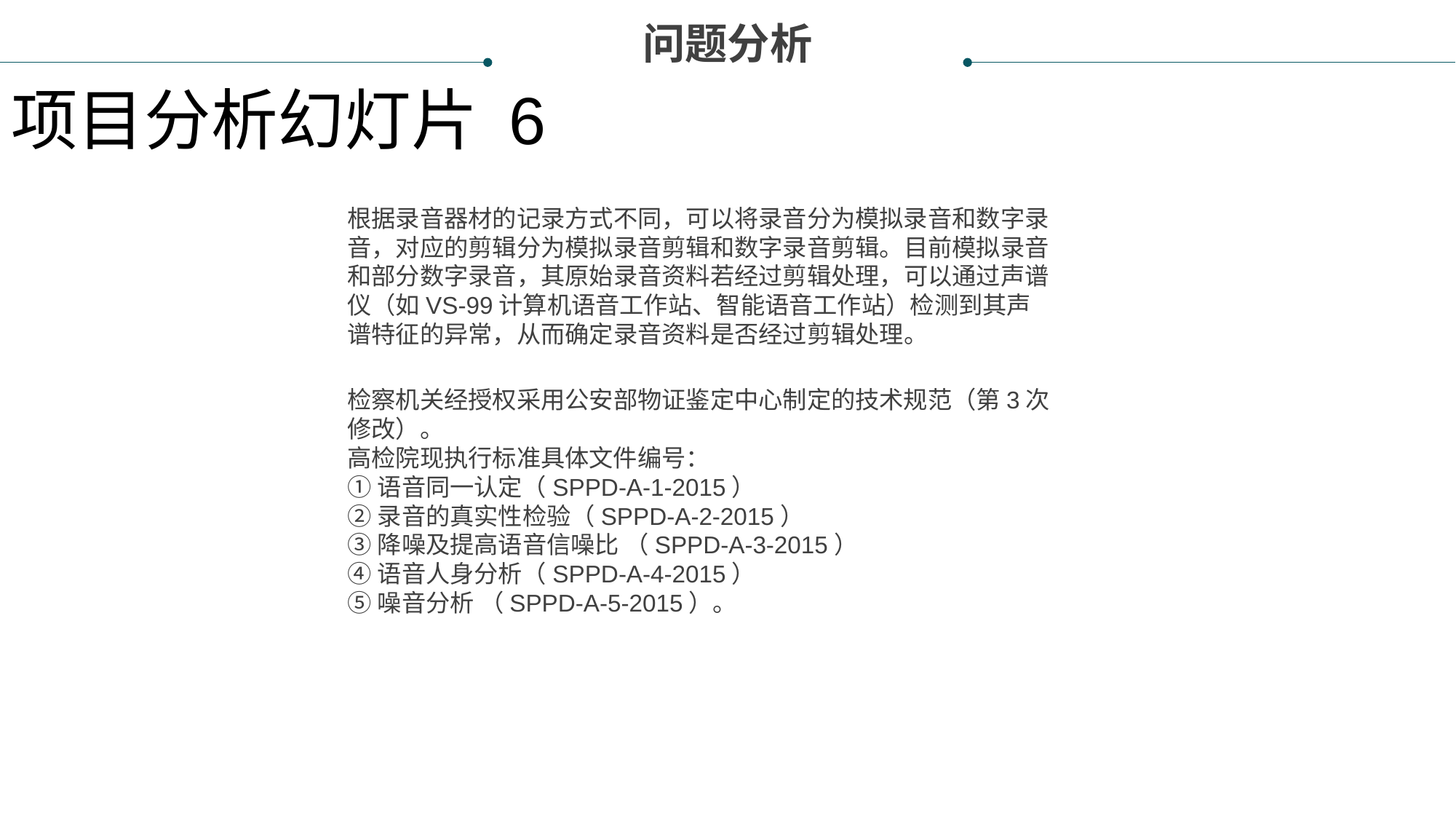

问题分析
项目分析幻灯片 6
根据录音器材的记录方式不同，可以将录音分为模拟录音和数字录音，对应的剪辑分为模拟录音剪辑和数字录音剪辑。目前模拟录音和部分数字录音，其原始录音资料若经过剪辑处理，可以通过声谱仪（如VS-99计算机语音工作站、智能语音工作站）检测到其声谱特征的异常，从而确定录音资料是否经过剪辑处理。
检察机关经授权采用公安部物证鉴定中心制定的技术规范（第3次修改）。
高检院现执行标准具体文件编号：
①语音同一认定（SPPD-A-1-2015）
②录音的真实性检验（SPPD-A-2-2015）
③降噪及提高语音信噪比 （SPPD-A-3-2015）
④语音人身分析（SPPD-A-4-2015）
⑤噪音分析 （SPPD-A-5-2015）。